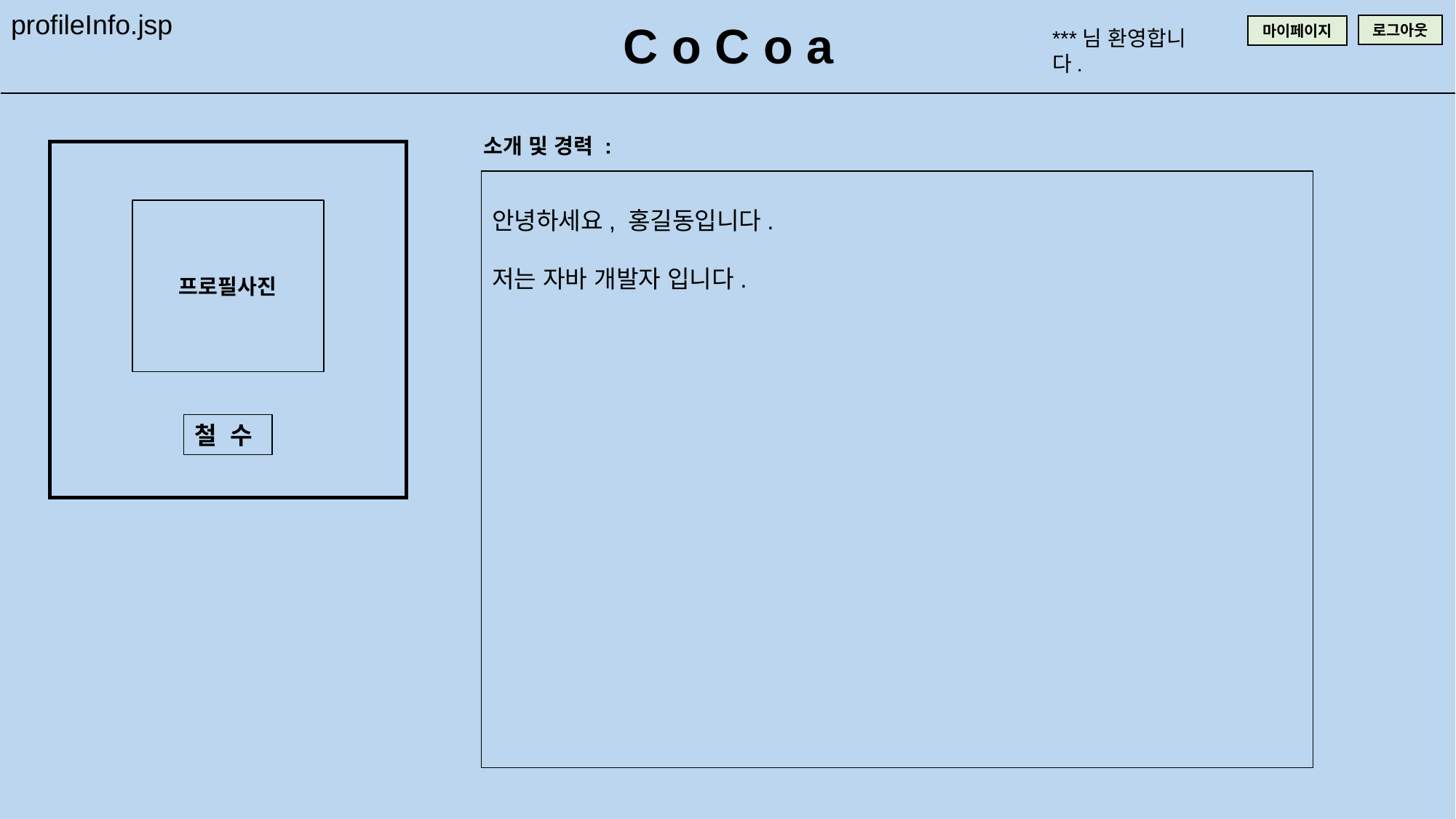

profileInfo.jsp
C o C o a
로그아웃
마이페이지
***님 환영합니다.
소개 및 경력 :

안녕하세요, 홍길동입니다.

저는 자바 개발자 입니다.
프로필사진
철  수